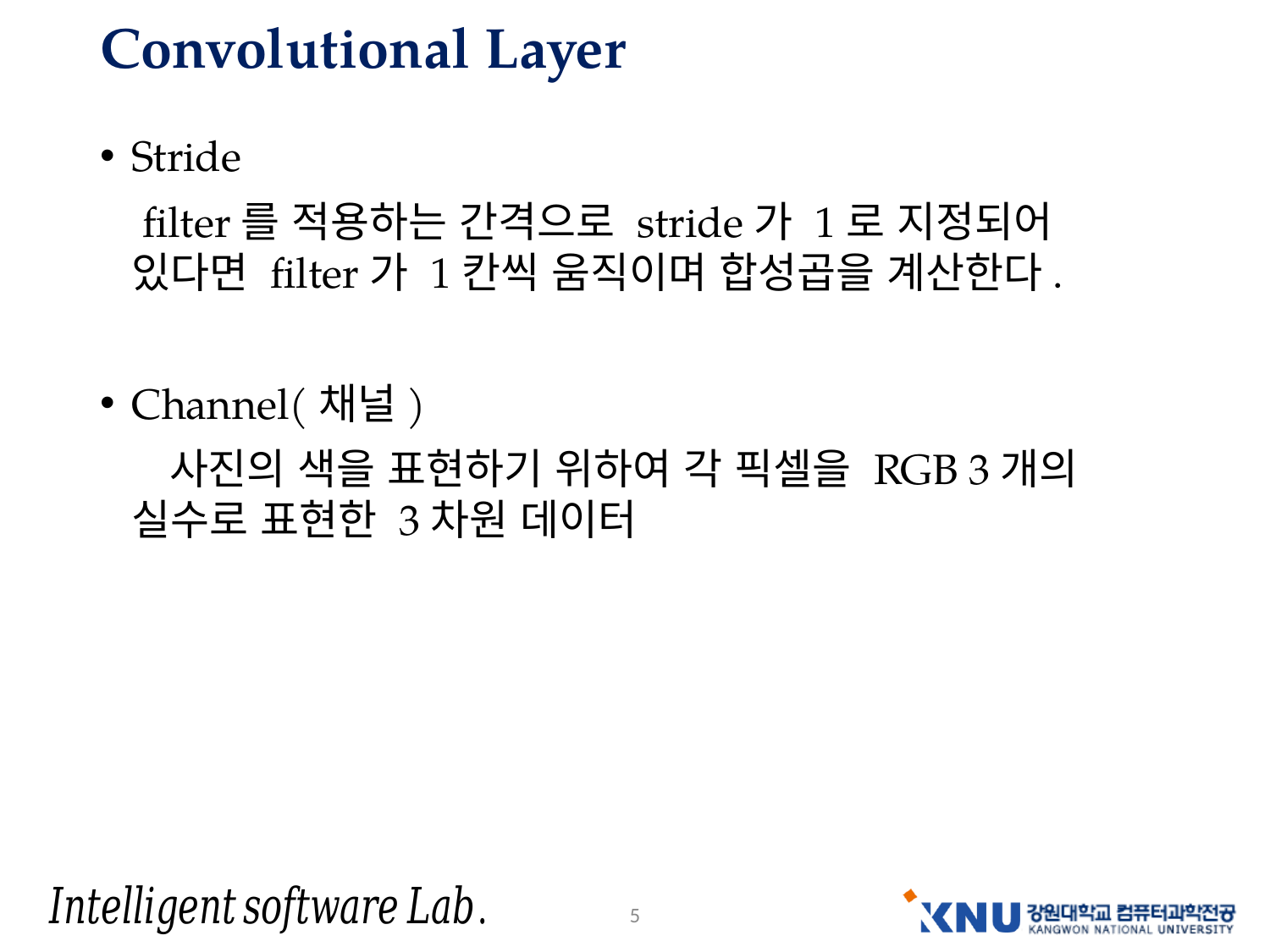

# Convolutional Layer

Stride
    filter를 적용하는 간격으로 stride가 1로 지정되어 있다면 filter가 1칸씩 움직이며 합성곱을 계산한다.

Channel(채널)
     사진의 색을 표현하기 위하여 각 픽셀을 RGB 3개의 실수로 표현한 3차원 데이터